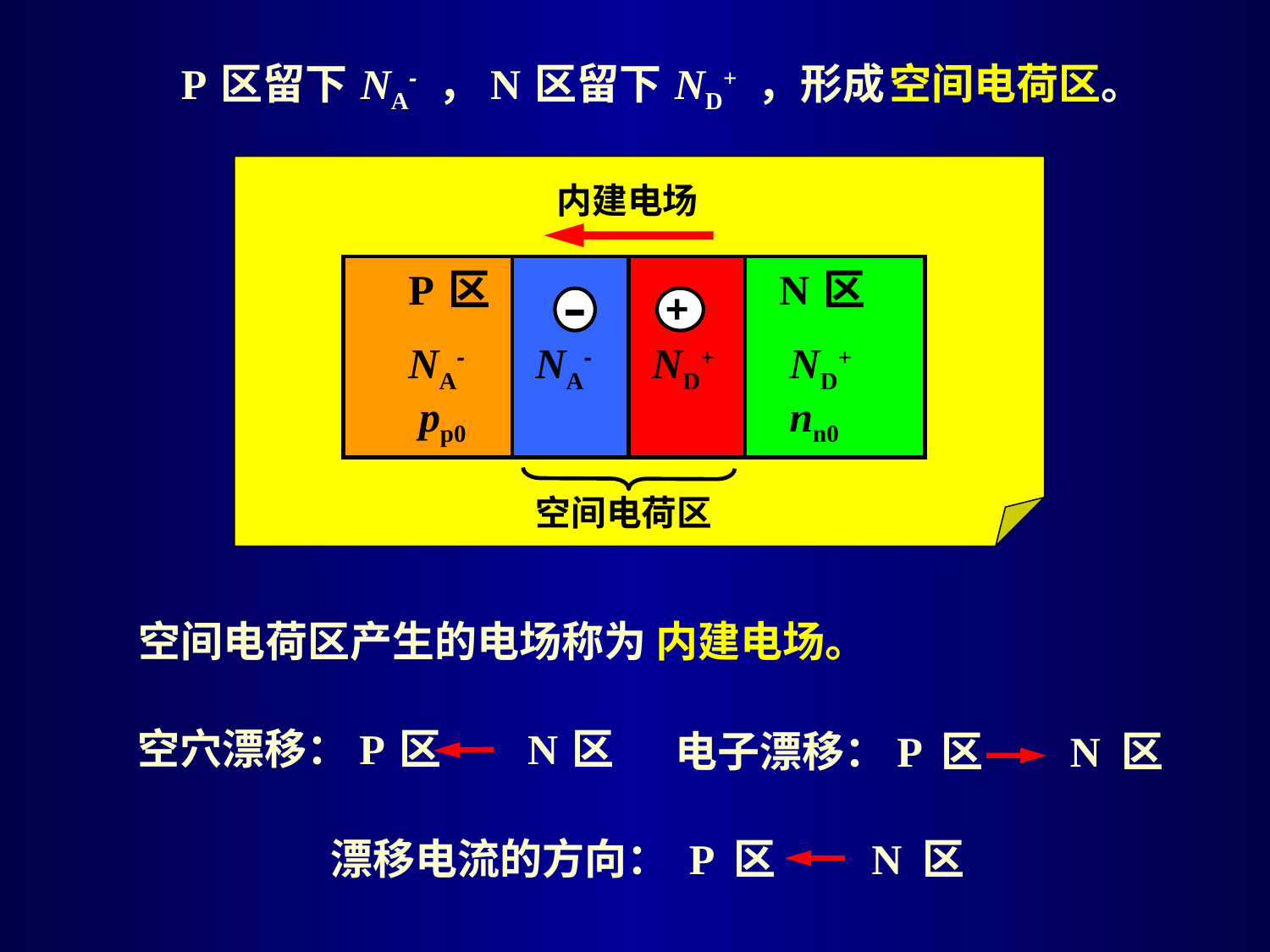

P 区留下 NA- ，N 区留下 ND+ ，形成 空间电荷区。

内建电场

-

P 区

N 区
+

NA-
NA-
ND+
ND+

pp0
nn0
空间电荷区
空间电荷区产生的电场称为 内建电场。
空穴漂移：P 区        N 区
电子漂移：P 区        N 区

 漂移电流的方向： P 区         N 区